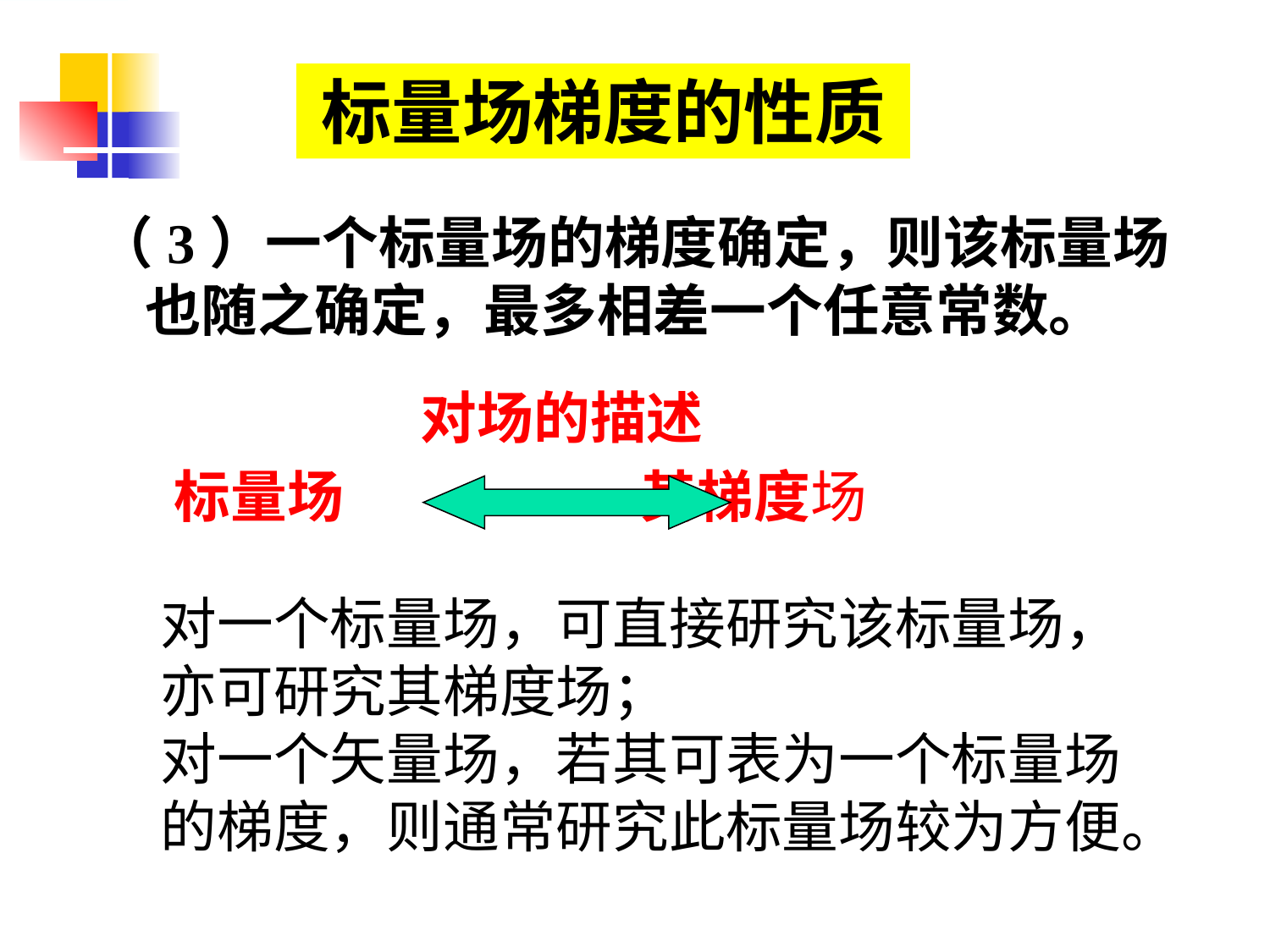

# 标量场梯度的性质
（3）一个标量场的梯度确定，则该标量场也随之确定，最多相差一个任意常数。
                        对场的描述
     标量场                       其梯度场

对一个标量场，可直接研究该标量场，亦可研究其梯度场；
对一个矢量场，若其可表为一个标量场的梯度，则通常研究此标量场较为方便。